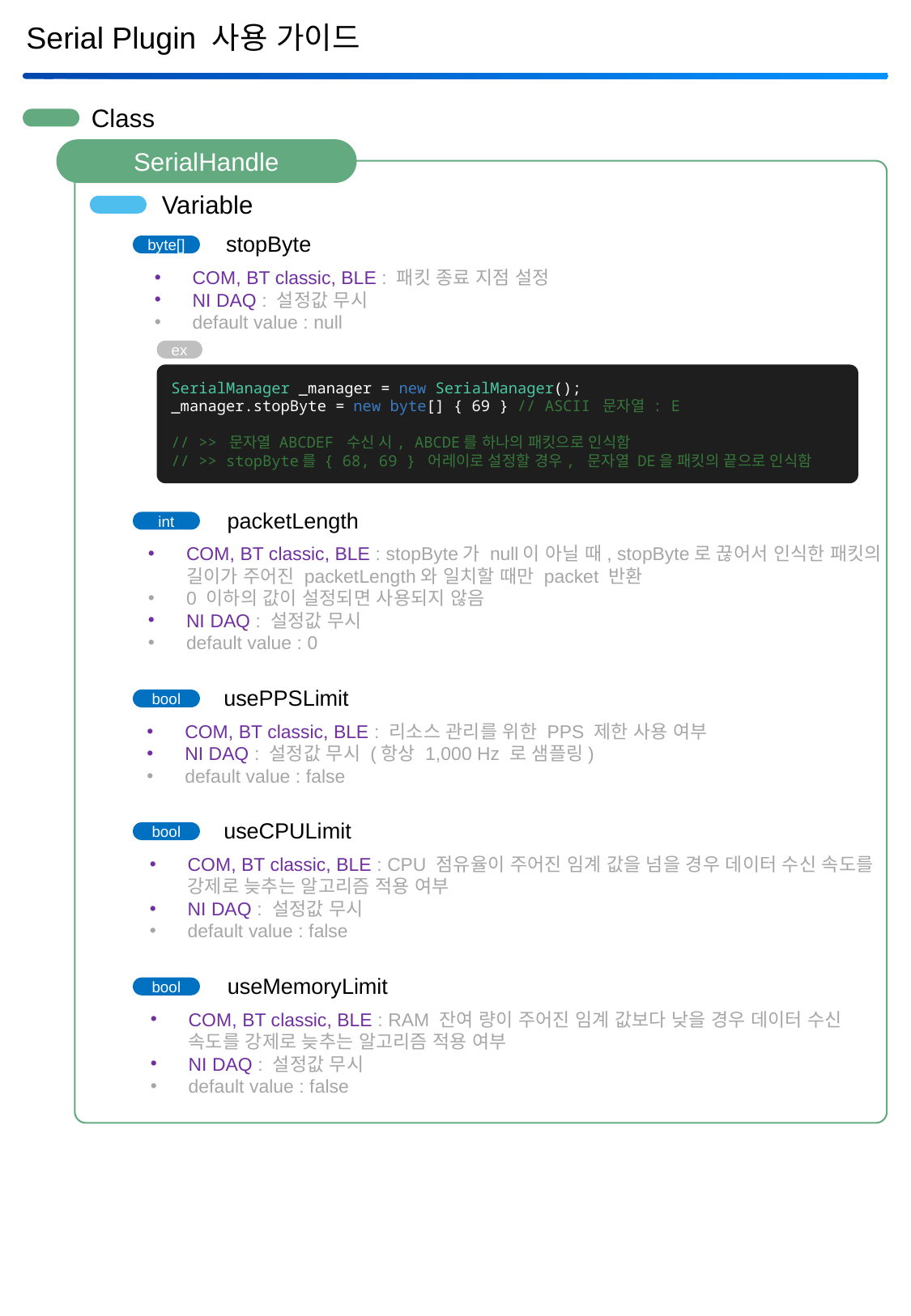

Serial Plugin 사용 가이드

Class

SerialHandle

Variable

stopByte
byte[]
COM, BT classic, BLE : 패킷 종료 지점 설정
NI DAQ : 설정값 무시
default value : null
ex
SerialManager _manager = new SerialManager();
_manager.stopByte = new byte[] { 69 } // ASCII 문자열 : E

// >> 문자열 ABCDEF 수신 시, ABCDE를 하나의 패킷으로 인식함
// >> stopByte를 { 68, 69 } 어레이로 설정할 경우, 문자열 DE을 패킷의 끝으로 인식함
packetLength
int
COM, BT classic, BLE : stopByte가 null이 아닐 때, stopByte로 끊어서 인식한 패킷의
길이가 주어진 packetLength와 일치할 때만 packet 반환
0 이하의 값이 설정되면 사용되지 않음
NI DAQ : 설정값 무시
default value : 0
usePPSLimit
bool
COM, BT classic, BLE : 리소스 관리를 위한 PPS 제한 사용 여부
NI DAQ : 설정값 무시 (항상 1,000 Hz 로 샘플링)
default value : false
useCPULimit
bool
COM, BT classic, BLE : CPU 점유율이 주어진 임계 값을 넘을 경우 데이터 수신 속도를
강제로 늦추는 알고리즘 적용 여부
NI DAQ : 설정값 무시
default value : false
useMemoryLimit
bool
COM, BT classic, BLE : RAM 잔여 량이 주어진 임계 값보다 낮을 경우 데이터 수신
속도를 강제로 늦추는 알고리즘 적용 여부
NI DAQ : 설정값 무시
default value : false